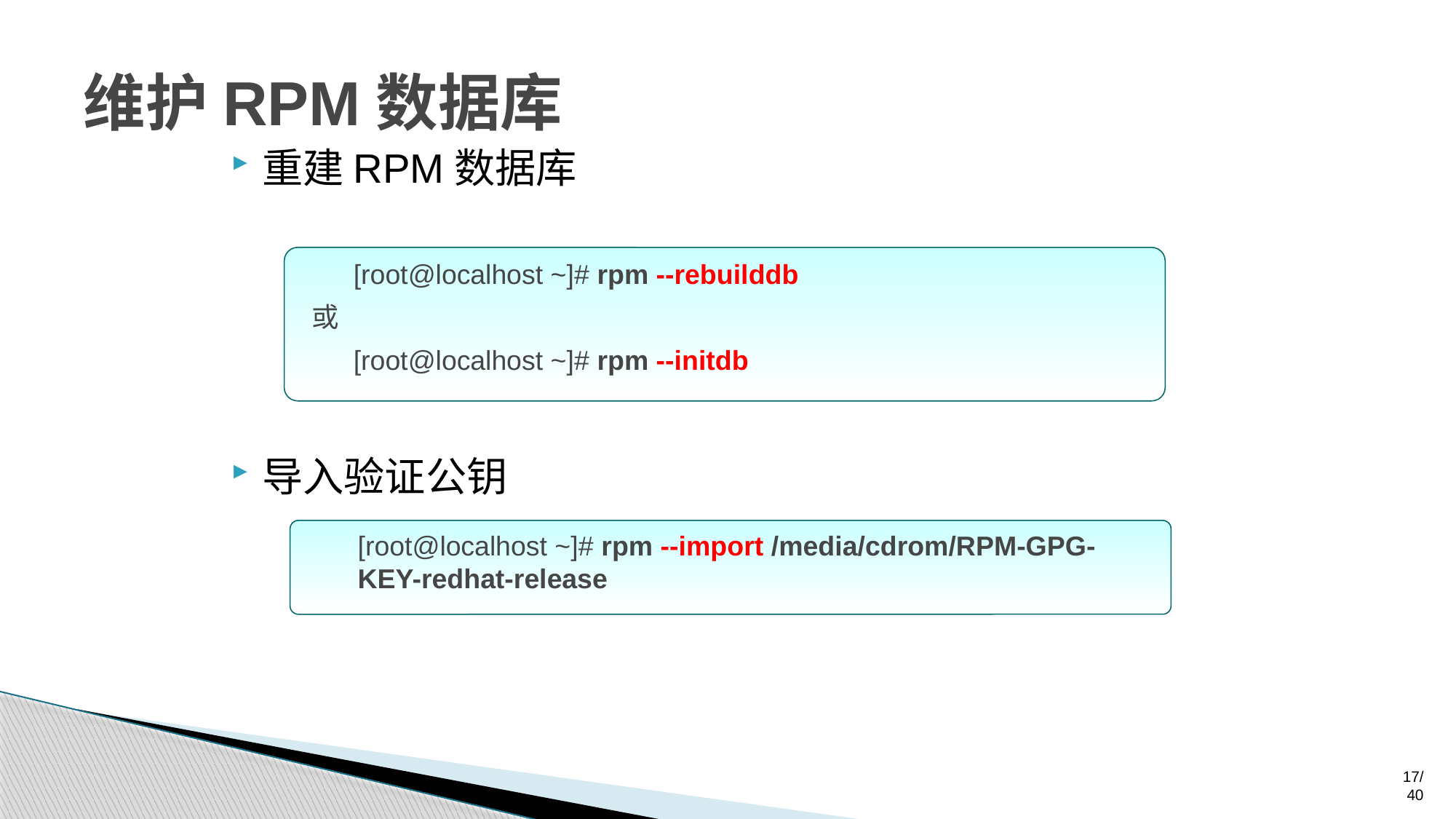

# 维护RPM数据库
重建RPM数据库

导入验证公钥

[root@localhost ~]# rpm --rebuilddb
 或
[root@localhost ~]# rpm --initdb
[root@localhost ~]# rpm --import /media/cdrom/RPM-GPG-KEY-redhat-release

17/40